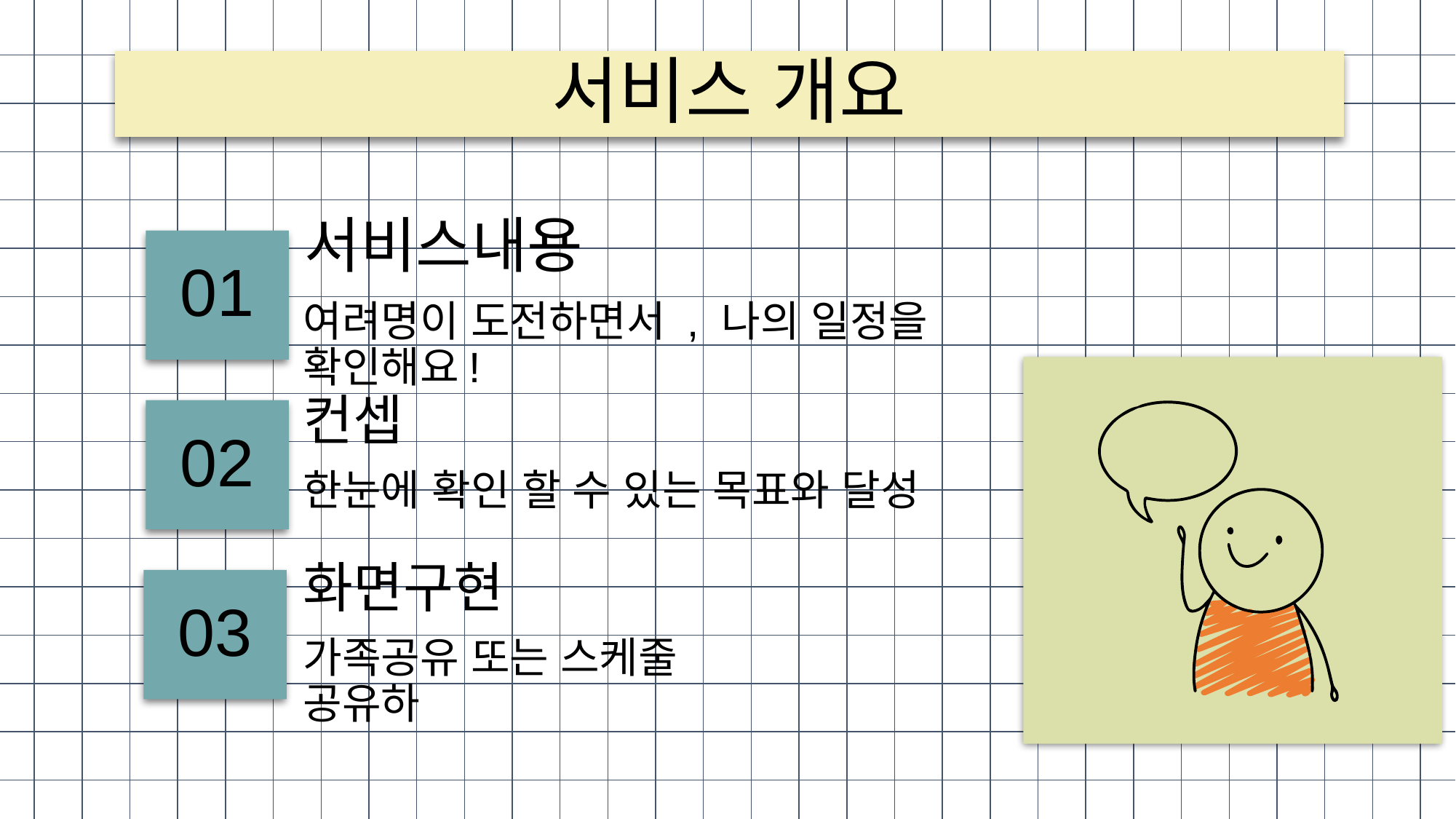

서비스 개요
서비스내용
# 01
여려명이 도전하면서 , 나의 일정을 확인해요!

컨셉
02

한눈에 확인 할 수 있는 목표와 달성
화면구현
03
가족공유 또는 스케줄 공유하